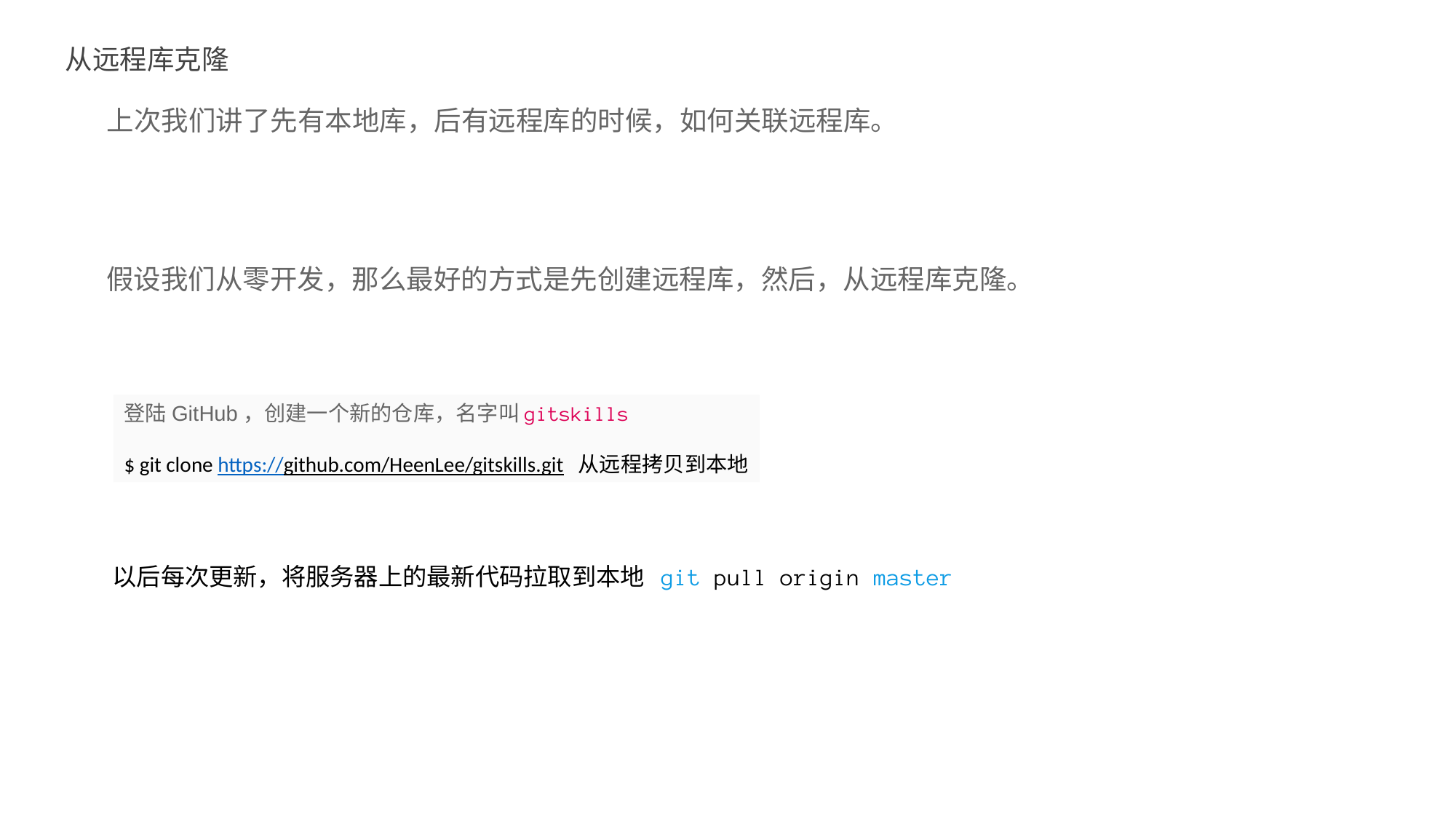

从远程库克隆
上次我们讲了先有本地库，后有远程库的时候，如何关联远程库。
假设我们从零开发，那么最好的方式是先创建远程库，然后，从远程库克隆。
登陆GitHub，创建一个新的仓库，名字叫gitskills

$ git clone https://github.com/HeenLee/gitskills.git  从远程拷贝到本地
以后每次更新，将服务器上的最新代码拉取到本地  git pull origin master